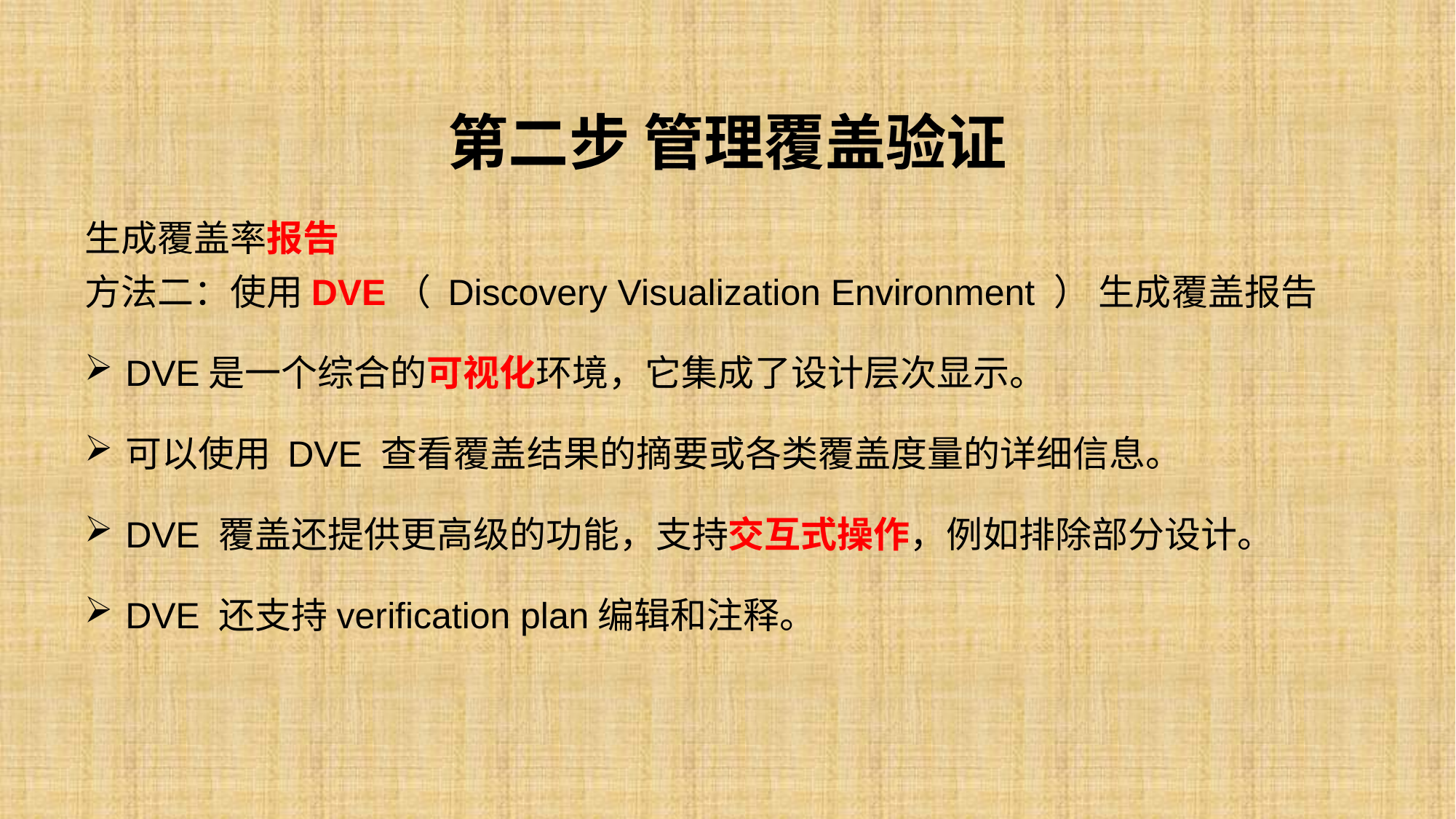

# 第二步 管理覆盖验证
生成覆盖率报告
方法二：使用DVE（ Discovery Visualization Environment ） 生成覆盖报告
DVE是一个综合的可视化环境，它集成了设计层次显示。
可以使用 DVE 查看覆盖结果的摘要或各类覆盖度量的详细信息。
DVE 覆盖还提供更高级的功能，支持交互式操作，例如排除部分设计。
DVE 还支持verification plan编辑和注释。